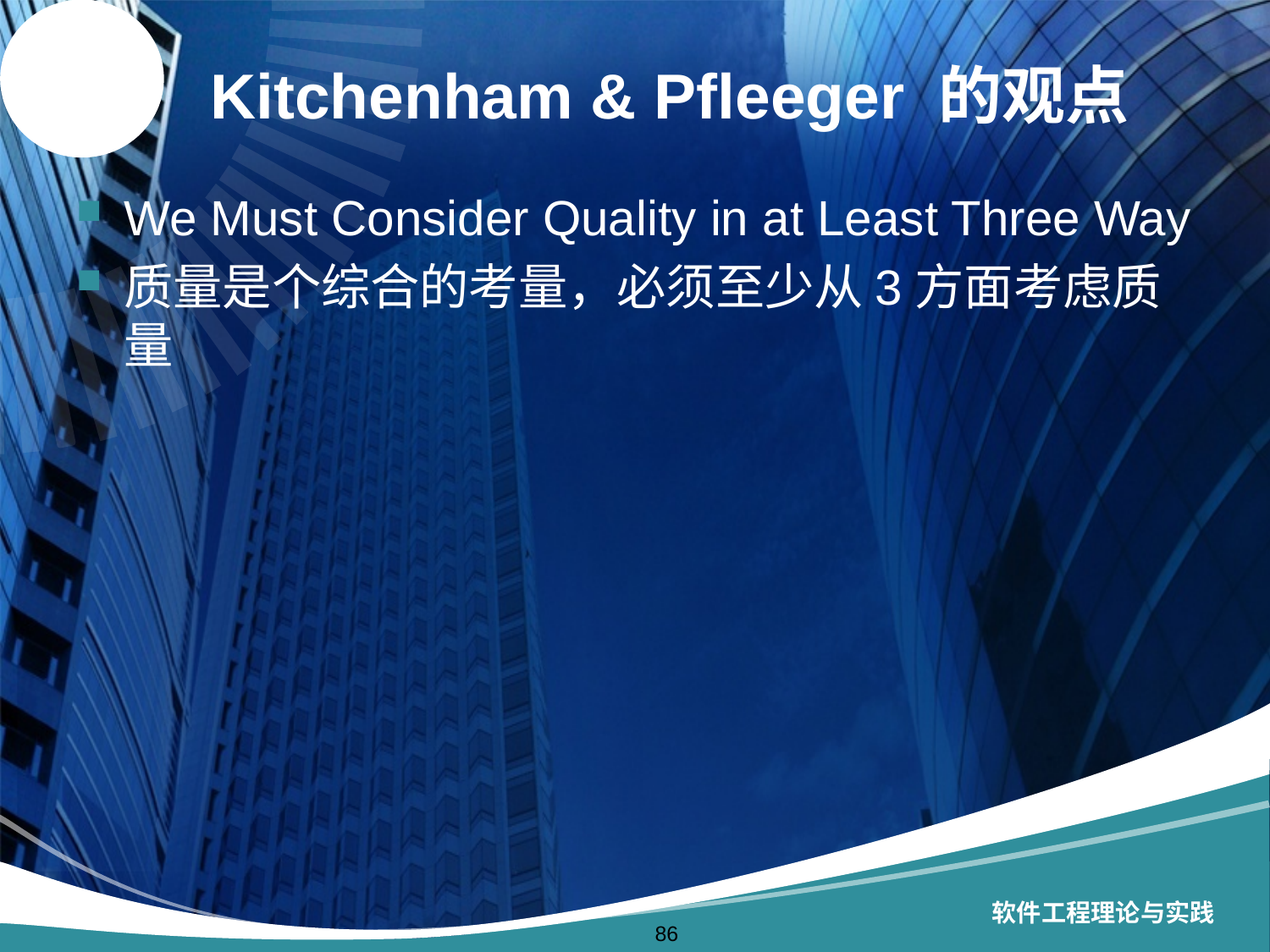

# Kitchenham & Pfleeger 的观点
We Must Consider Quality in at Least Three Way
质量是个综合的考量，必须至少从3方面考虑质量
软件工程理论与实践
86